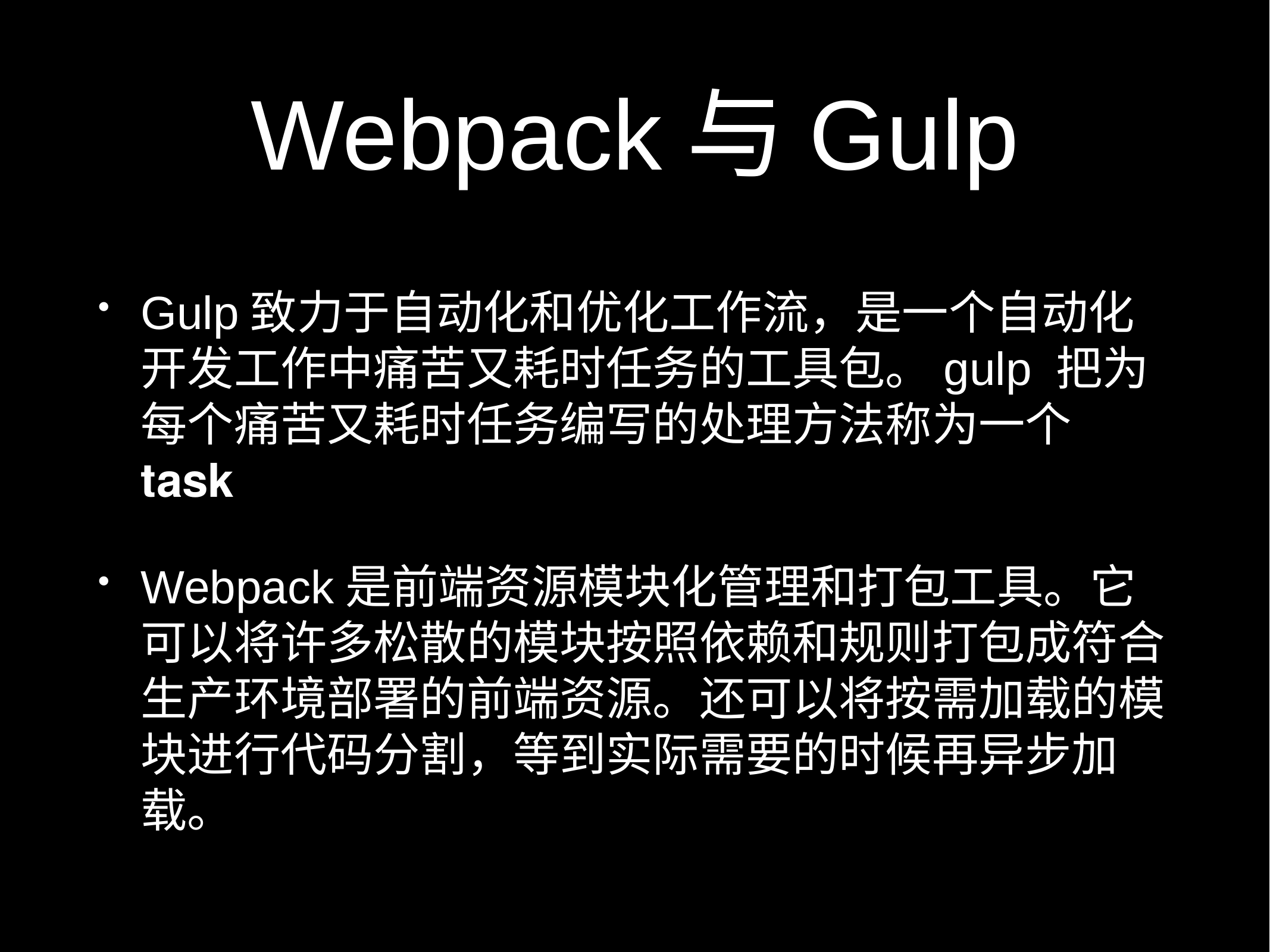

Gulp致力于自动化和优化工作流，是一个自动化开发工作中痛苦又耗时任务的工具包。gulp 把为每个痛苦又耗时任务编写的处理方法称为一个 task
Webpack是前端资源模块化管理和打包工具。它可以将许多松散的模块按照依赖和规则打包成符合生产环境部署的前端资源。还可以将按需加载的模块进行代码分割，等到实际需要的时候再异步加载。
# Webpack与Gulp